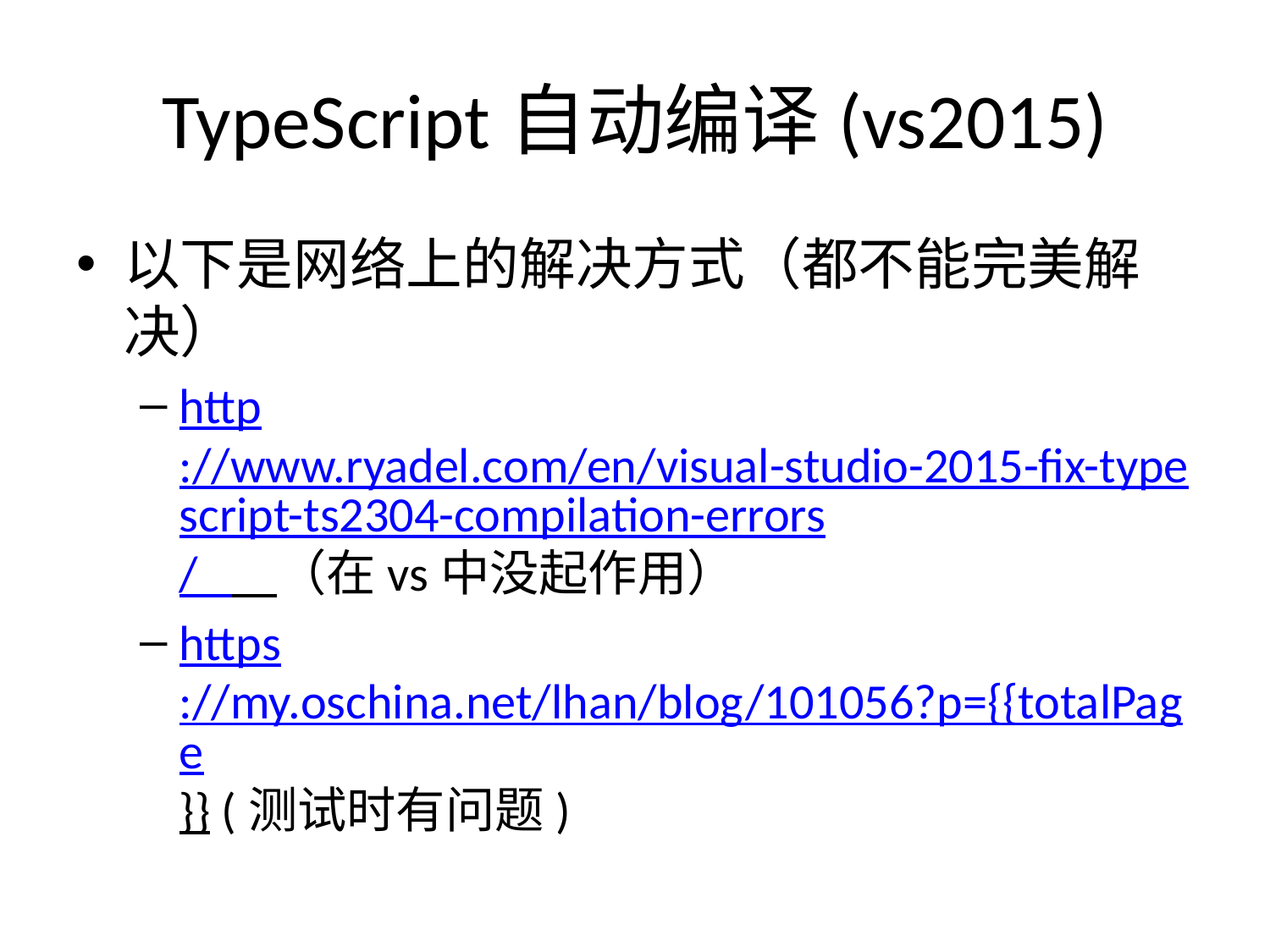

# TypeScript自动编译(vs2015)
以下是网络上的解决方式（都不能完美解决）
http://www.ryadel.com/en/visual-studio-2015-fix-typescript-ts2304-compilation-errors/       （在vs中没起作用）
https://my.oschina.net/lhan/blog/101056?p={{totalPage}} (测试时有问题)